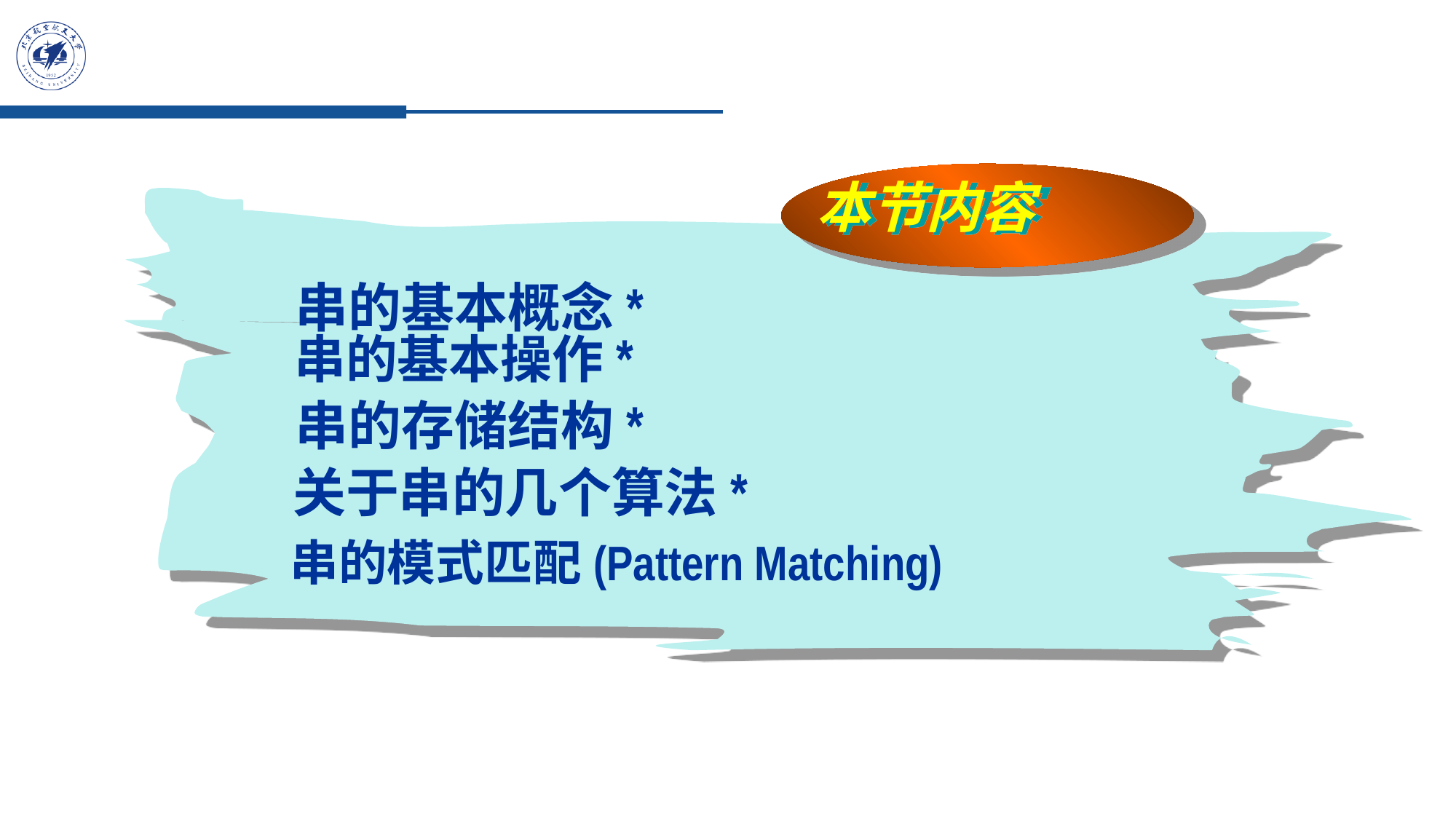

本节内容

串的基本概念*

串的基本操作*

串的存储结构*

关于串的几个算法*

串的模式匹配(Pattern Matching)